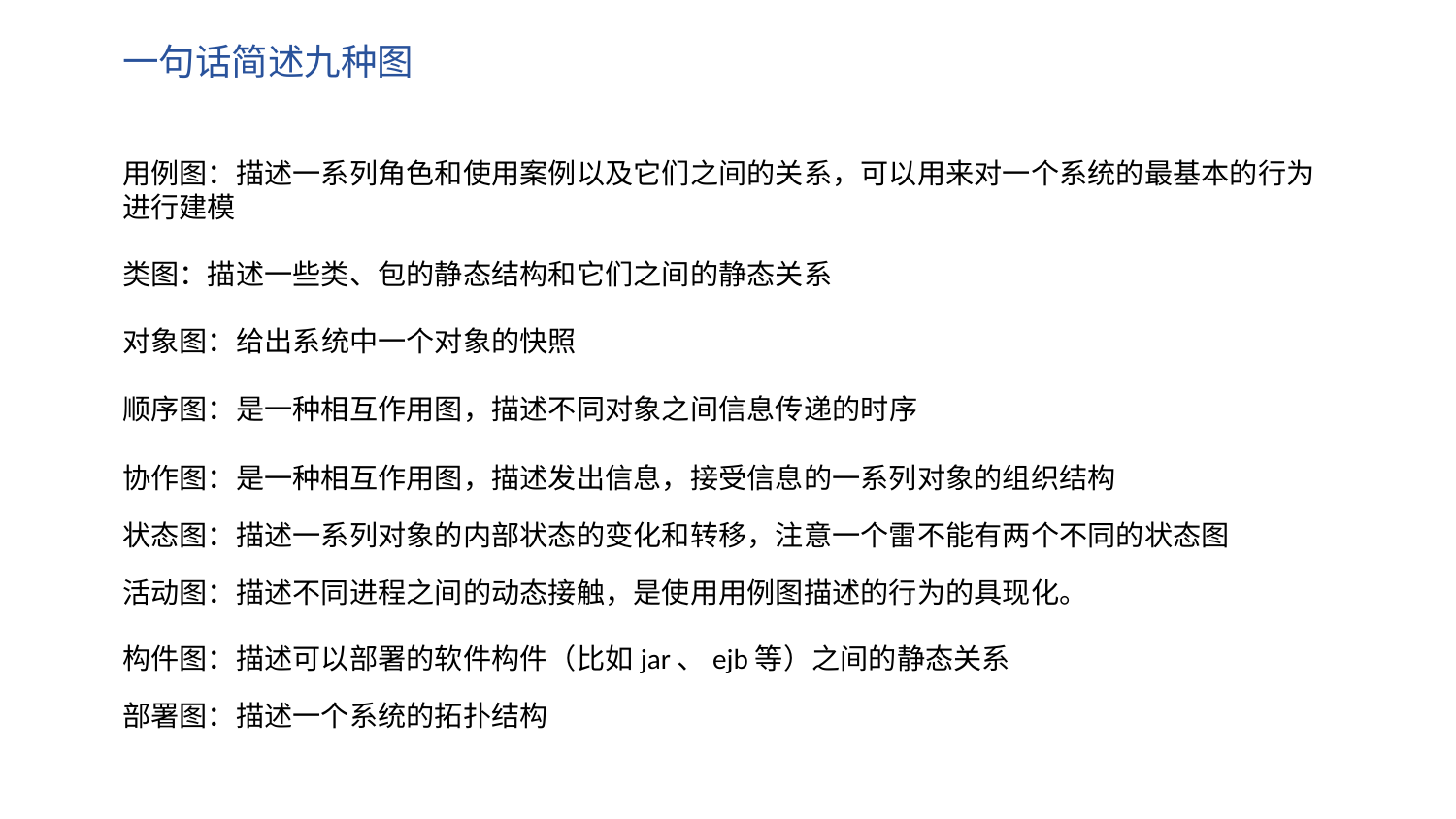

一句话简述九种图
用例图：描述一系列角色和使用案例以及它们之间的关系，可以用来对一个系统的最基本的行为进行建模
类图：描述一些类、包的静态结构和它们之间的静态关系
对象图：给出系统中一个对象的快照
顺序图：是一种相互作用图，描述不同对象之间信息传递的时序
协作图：是一种相互作用图，描述发出信息，接受信息的一系列对象的组织结构
状态图：描述一系列对象的内部状态的变化和转移，注意一个雷不能有两个不同的状态图
活动图：描述不同进程之间的动态接触，是使用用例图描述的行为的具现化。
构件图：描述可以部署的软件构件（比如jar、ejb等）之间的静态关系
部署图：描述一个系统的拓扑结构